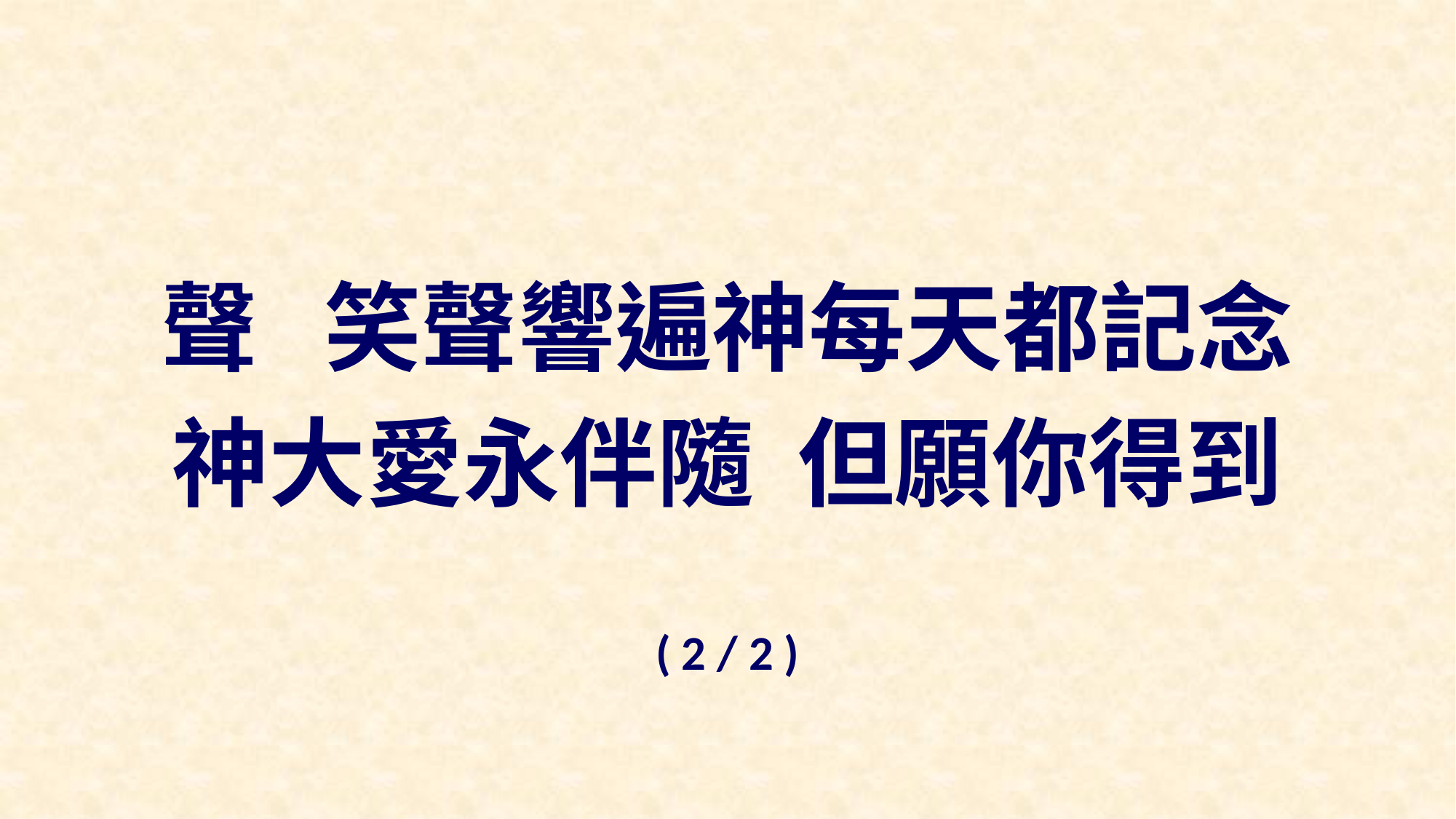

聲   笑聲響遍神每天都記念
神大愛永伴隨  但願你得到
( 2 / 2 )